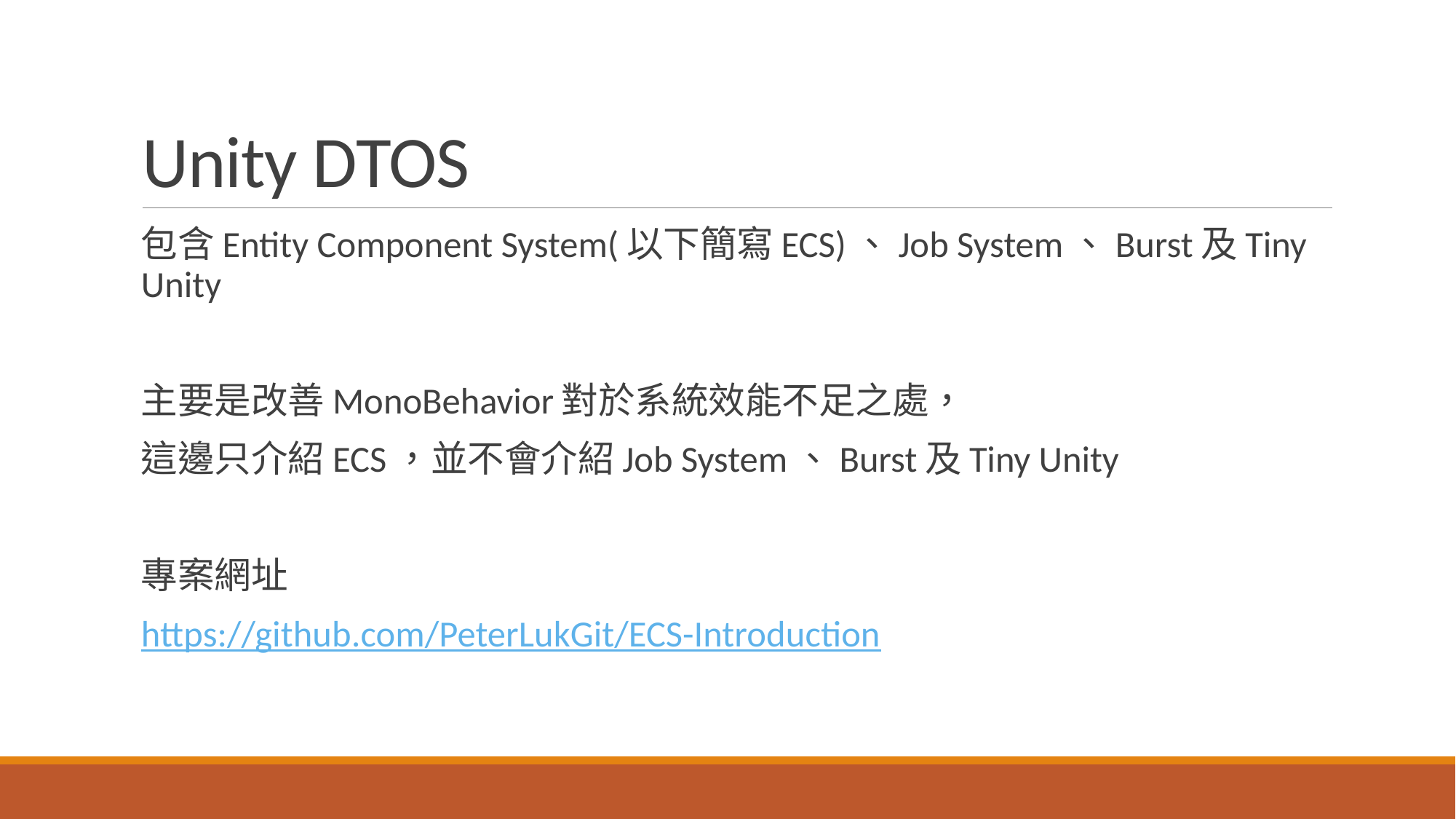

# Unity DTOS
包含Entity Component System(以下簡寫ECS)、Job System、Burst及Tiny Unity

主要是改善MonoBehavior對於系統效能不足之處，
這邊只介紹ECS，並不會介紹Job System、Burst及Tiny Unity

專案網址
https://github.com/PeterLukGit/ECS-Introduction